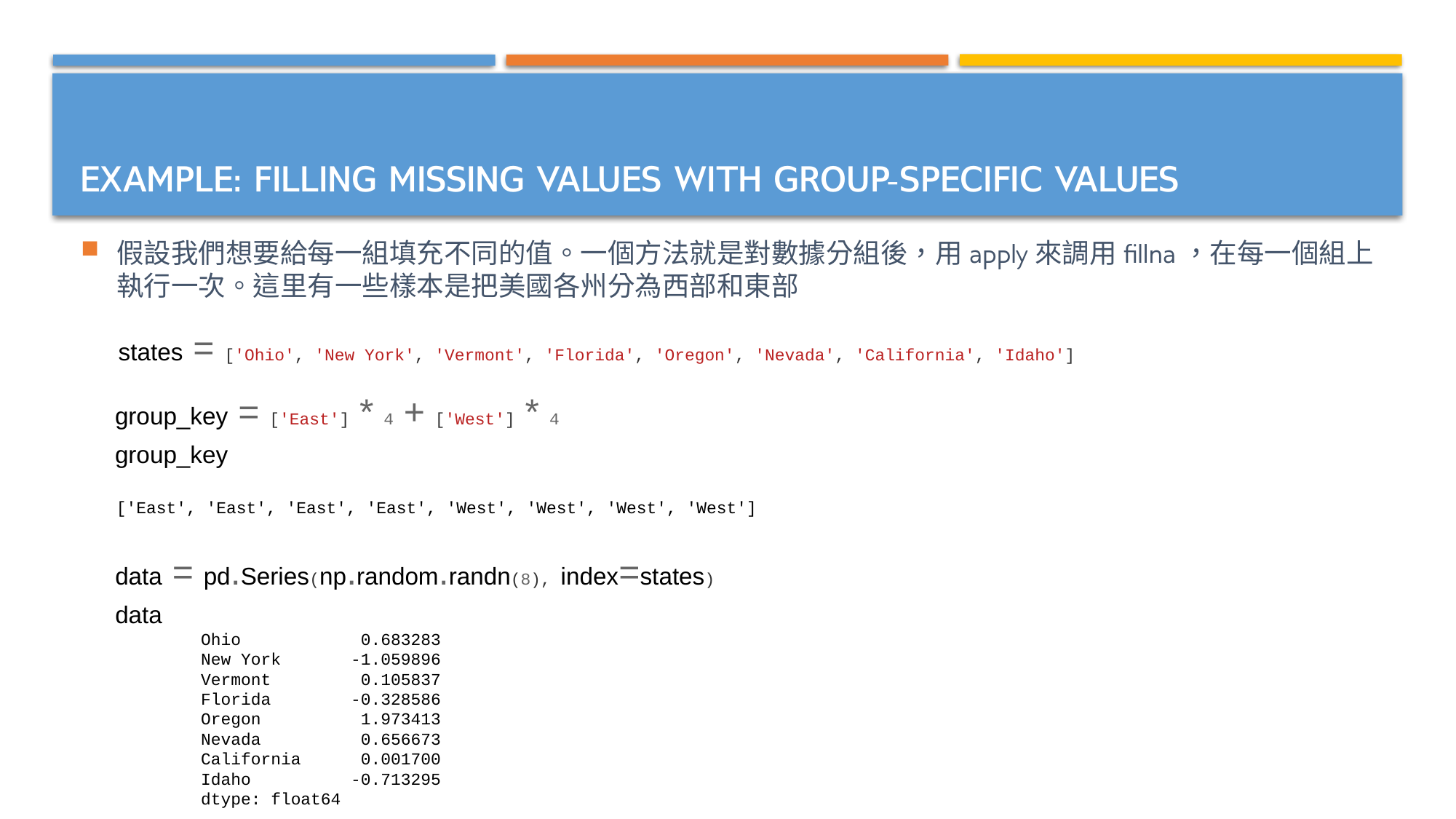

假設我們想要給每一組填充不同的值。一個方法就是對數據分組後，用apply來調用fillna，在每一個組上執行一次。這里有一些樣本是把美國各州分為西部和東部
# Example: Filling Missing Values with Group-Specific Values
states = ['Ohio', 'New York', 'Vermont', 'Florida', 'Oregon', 'Nevada', 'California', 'Idaho']
group_key = ['East'] * 4 + ['West'] * 4
group_key
['East', 'East', 'East', 'East', 'West', 'West', 'West', 'West']
data = pd.Series(np.random.randn(8), index=states)
data
Ohio            0.683283
New York       -1.059896
Vermont         0.105837
Florida        -0.328586
Oregon          1.973413
Nevada          0.656673
California      0.001700
Idaho          -0.713295
dtype: float64